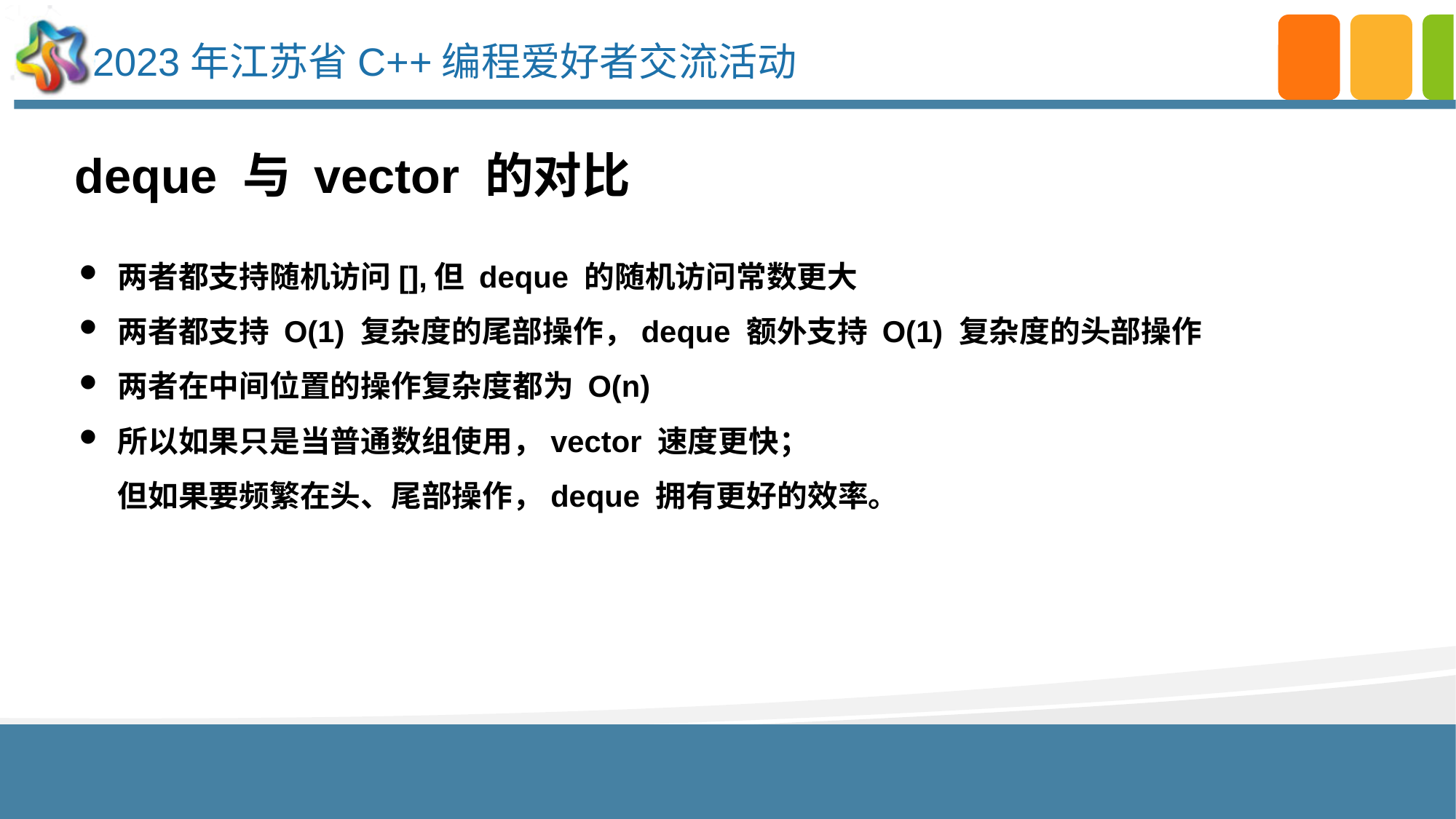

deque 与 vector 的对比
两者都支持随机访问[],但 deque 的随机访问常数更大
两者都支持 O(1) 复杂度的尾部操作，deque 额外支持 O(1) 复杂度的头部操作
两者在中间位置的操作复杂度都为 O(n)
所以如果只是当普通数组使用，vector 速度更快；
但如果要频繁在头、尾部操作，deque 拥有更好的效率。